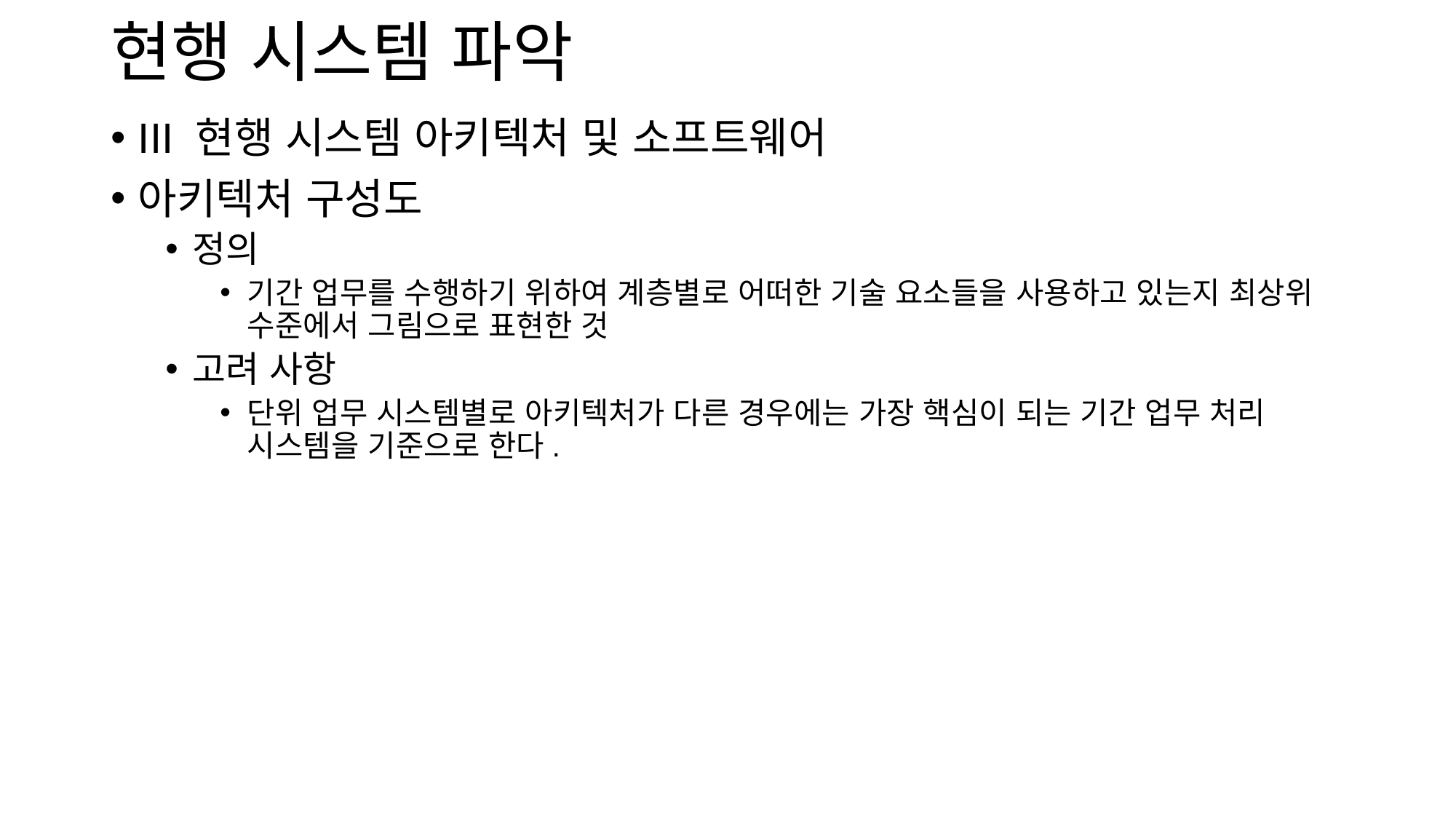

# 현행 시스템 파악
III 현행 시스템 아키텍처 및 소프트웨어
아키텍처 구성도
정의
기간 업무를 수행하기 위하여 계층별로 어떠한 기술 요소들을 사용하고 있는지 최상위 수준에서 그림으로 표현한 것
고려 사항
단위 업무 시스템별로 아키텍처가 다른 경우에는 가장 핵심이 되는 기간 업무 처리 시스템을 기준으로 한다.